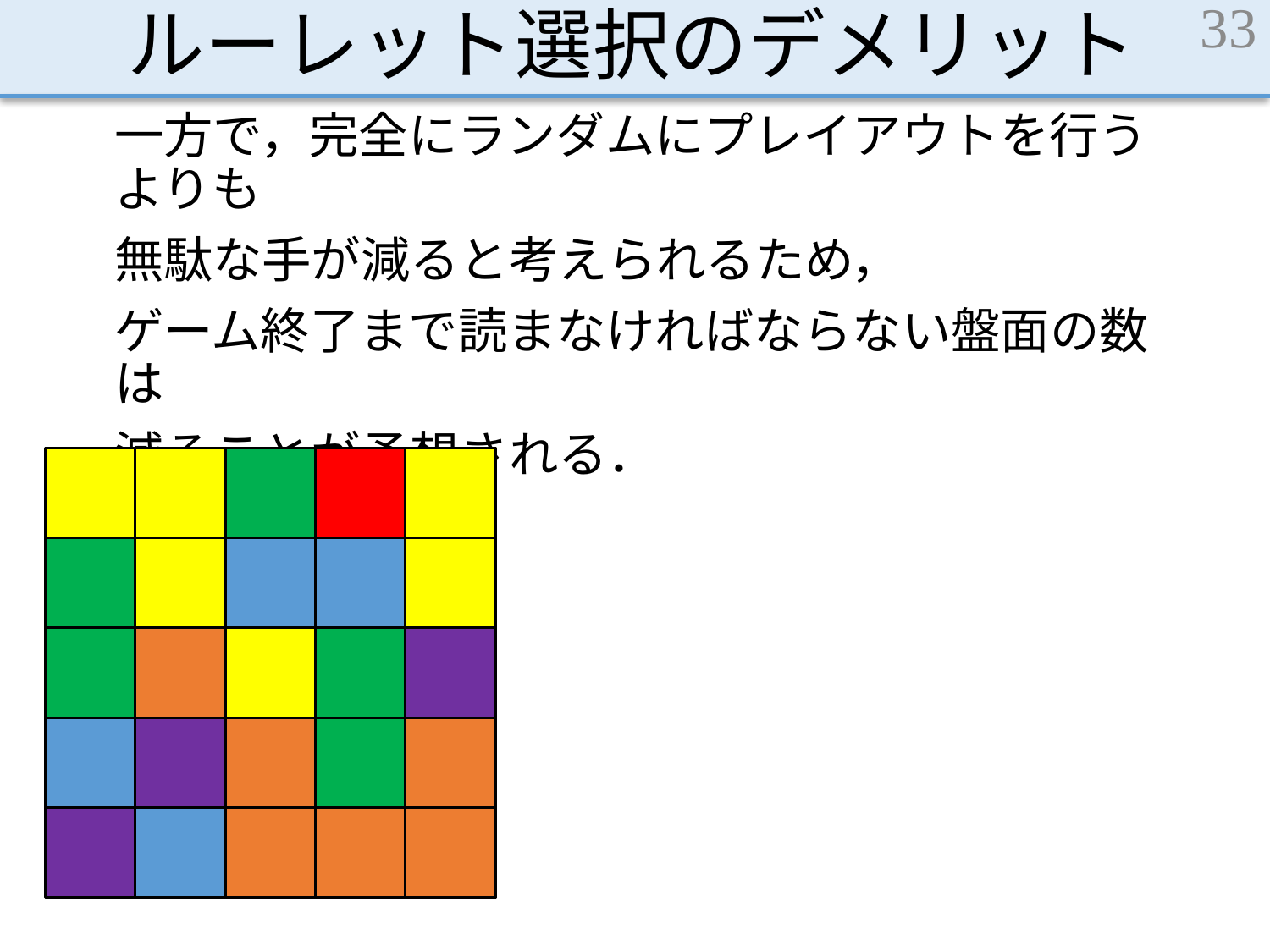

# ルーレット選択のデメリット
33
一方で，完全にランダムにプレイアウトを行うよりも
無駄な手が減ると考えられるため，
ゲーム終了まで読まなければならない盤面の数は
減ることが予想される．